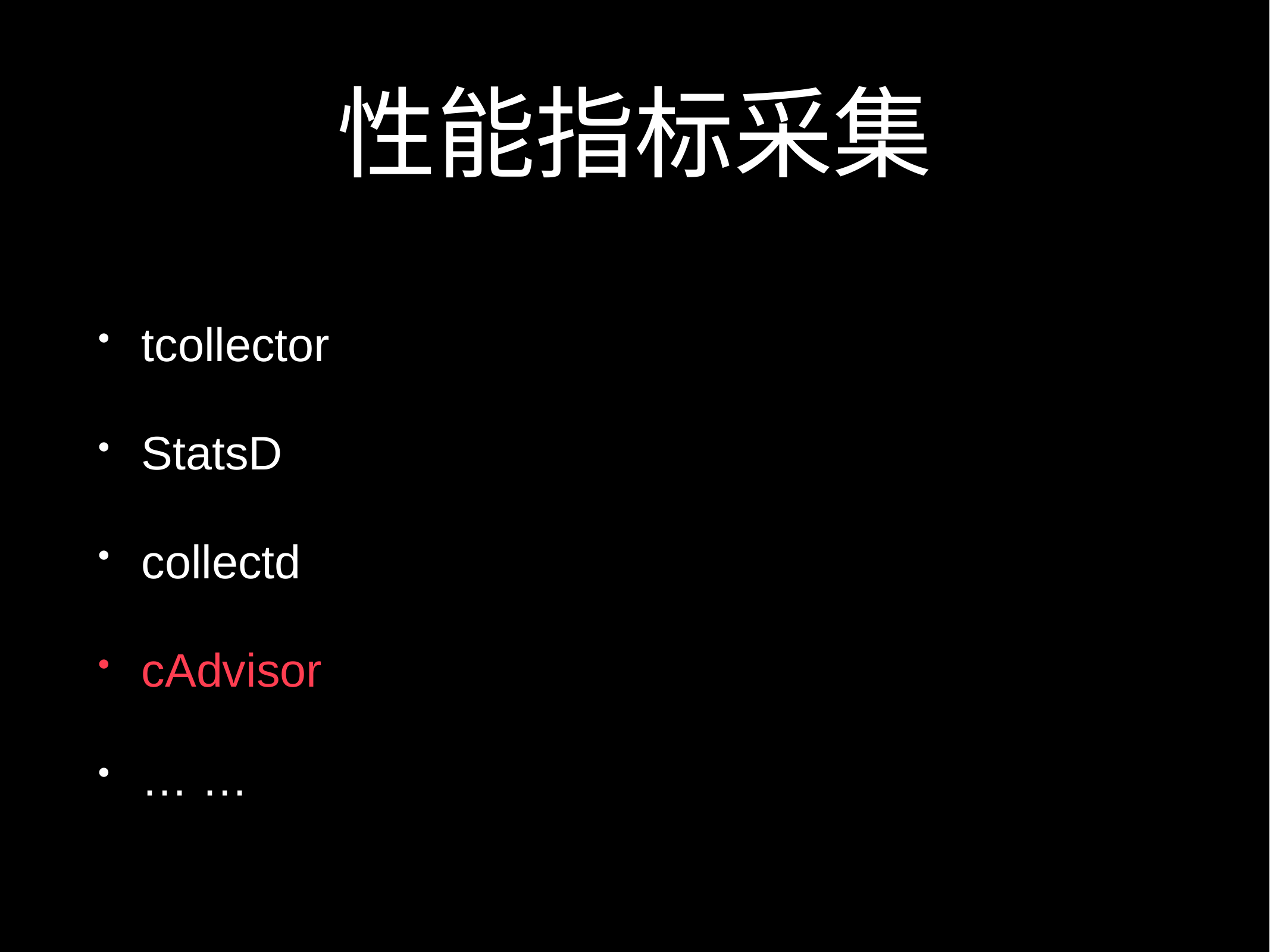

# 性能指标采集
tcollector
StatsD
collectd
cAdvisor
… …